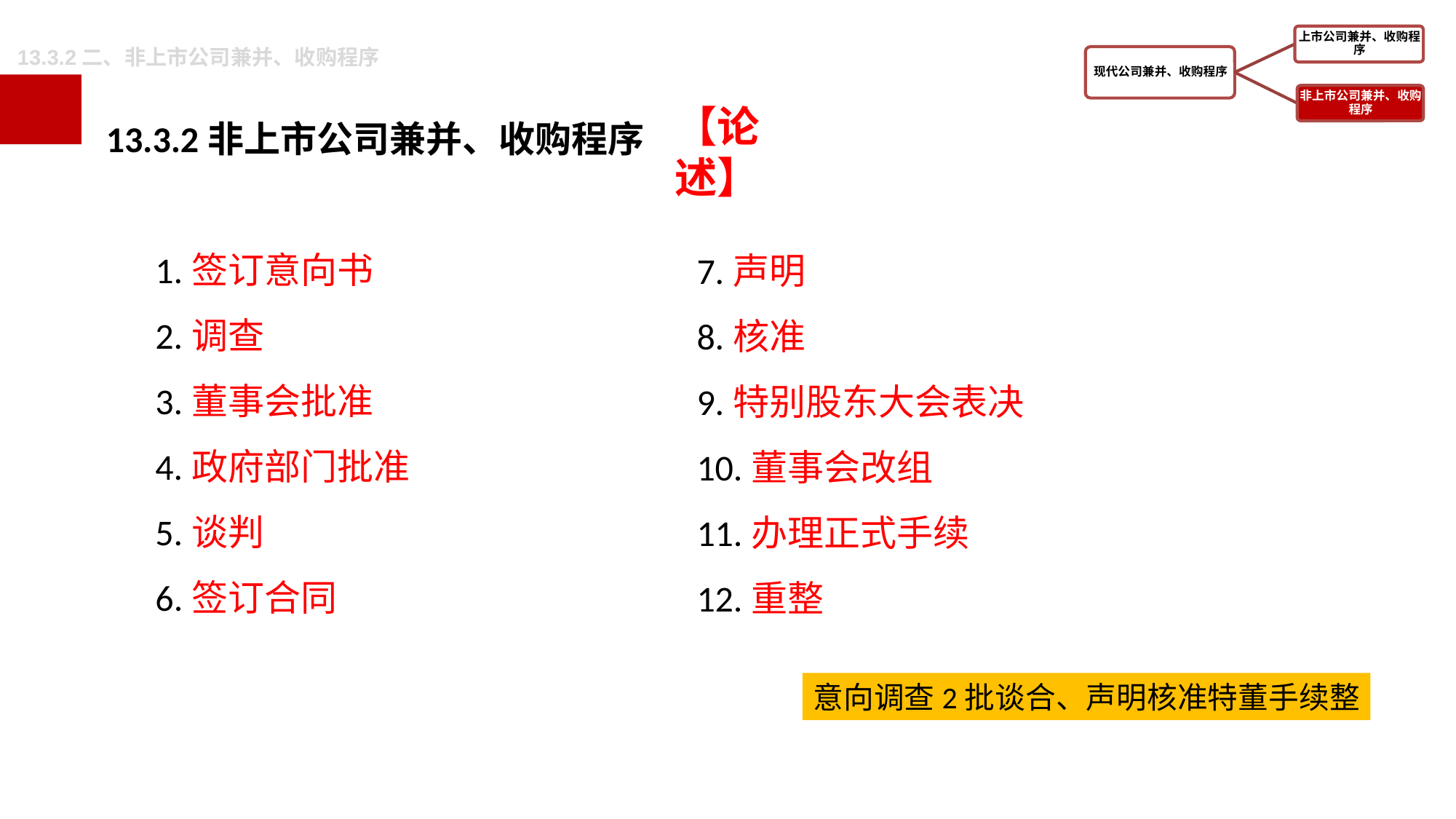

现代公司兼并、收购程序

上市公司兼并、收购程序

非上市公司兼并、收购程序
13.3.2二、非上市公司兼并、收购程序
13.3.2非上市公司兼并、收购程序

      1.签订意向书
      2.调查
      3.董事会批准
      4.政府部门批准
      5.谈判
      6.签订合同

【论述】
7.声明
8.核准
9.特别股东大会表决
10.董事会改组
11.办理正式手续
12.重整

意向调查2批谈合、声明核准特董手续整